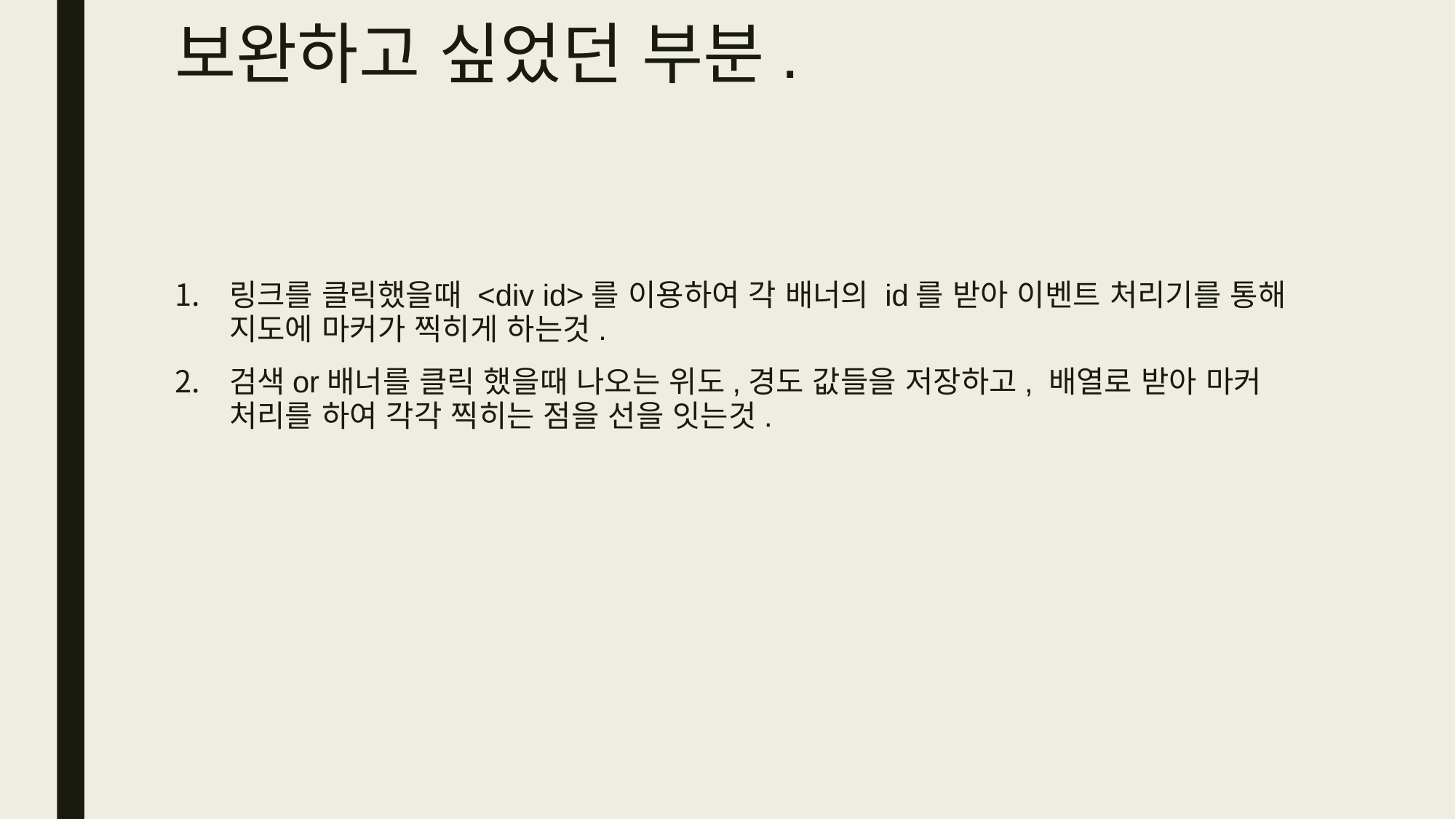

# 보완하고 싶었던 부분.
링크를 클릭했을때 <div id>를 이용하여 각 배너의 id를 받아 이벤트 처리기를 통해 지도에 마커가 찍히게 하는것.
검색or배너를 클릭 했을때 나오는 위도,경도 값들을 저장하고, 배열로 받아 마커 처리를 하여 각각 찍히는 점을 선을 잇는것.